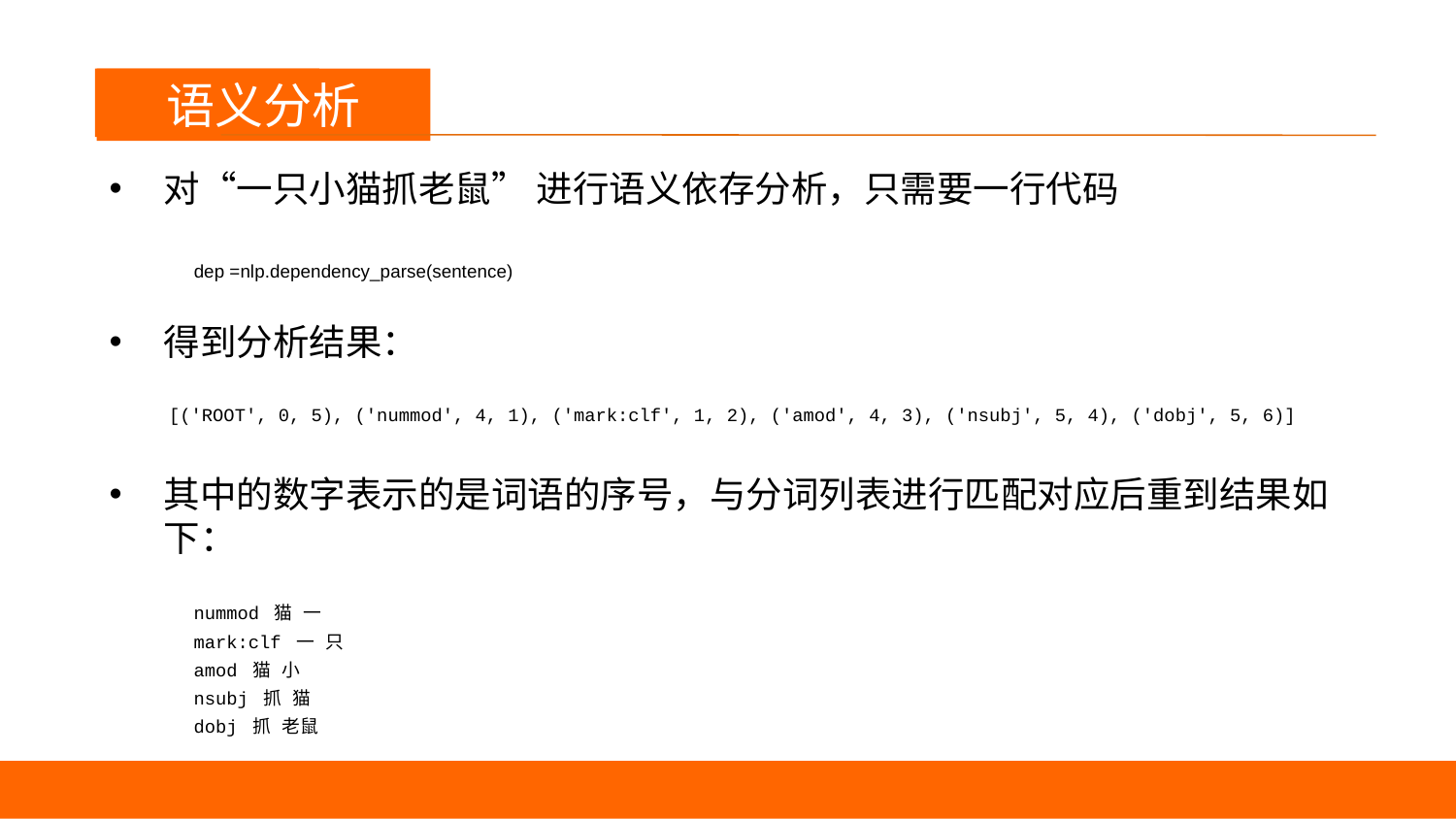

语义分析
对“一只小猫抓老鼠” 进行语义依存分析，只需要一行代码

得到分析结果：

其中的数字表示的是词语的序号，与分词列表进行匹配对应后重到结果如下：
dep =nlp.dependency_parse(sentence)
[('ROOT', 0, 5), ('nummod', 4, 1), ('mark:clf', 1, 2), ('amod', 4, 3), ('nsubj', 5, 4), ('dobj', 5, 6)]
nummod 猫 一
mark:clf 一 只
amod 猫 小
nsubj 抓 猫
dobj 抓 老鼠